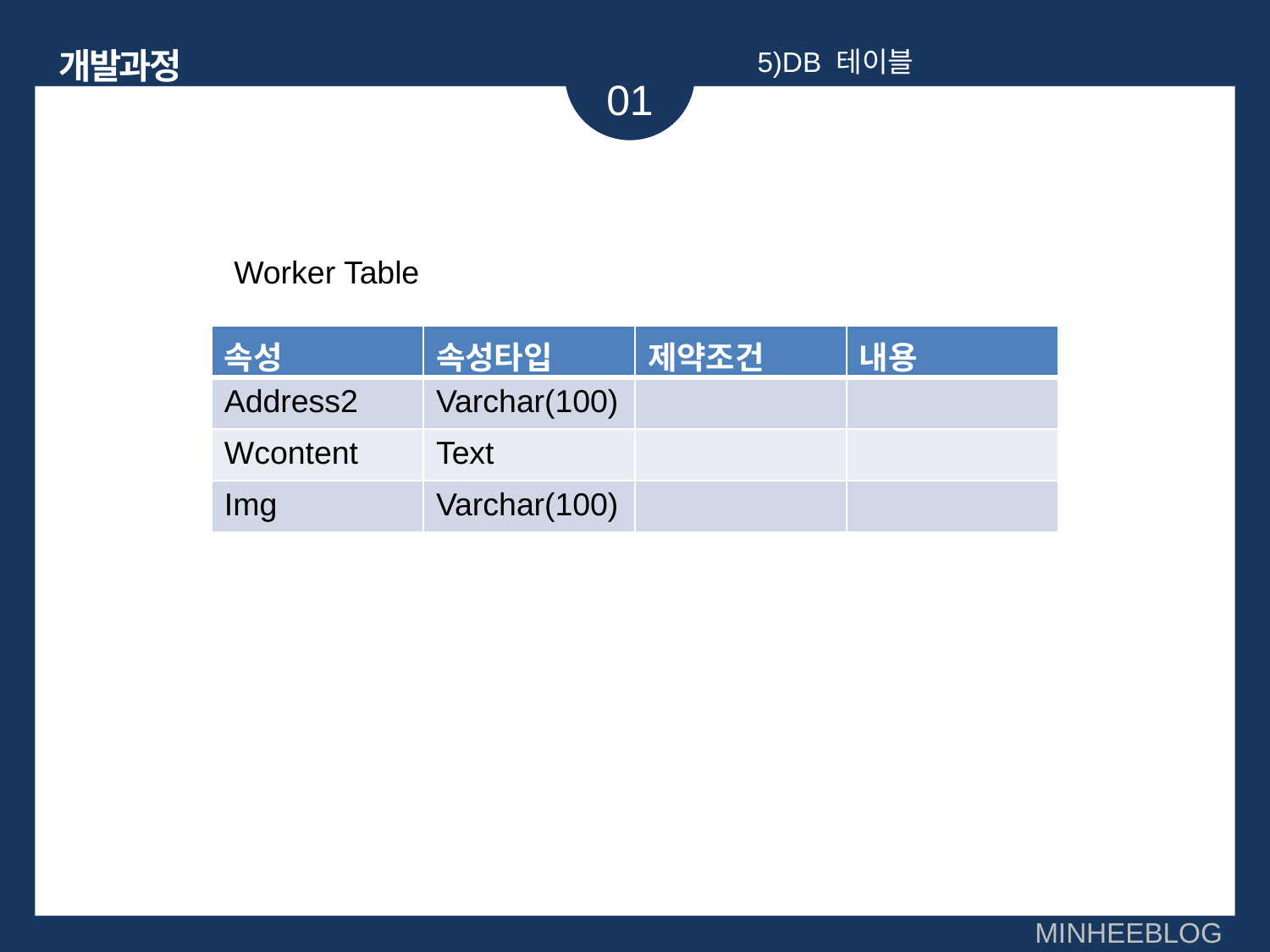

개발과정

5)DB 테이블
01

Worker Table
| 속성 | 속성타입 | 제약조건 | 내용 |
| --- | --- | --- | --- |
| Address2 | Varchar(100) |  |  |
| Wcontent | Text |  |  |
| Img | Varchar(100) |  |  |
MINHEEBLOG